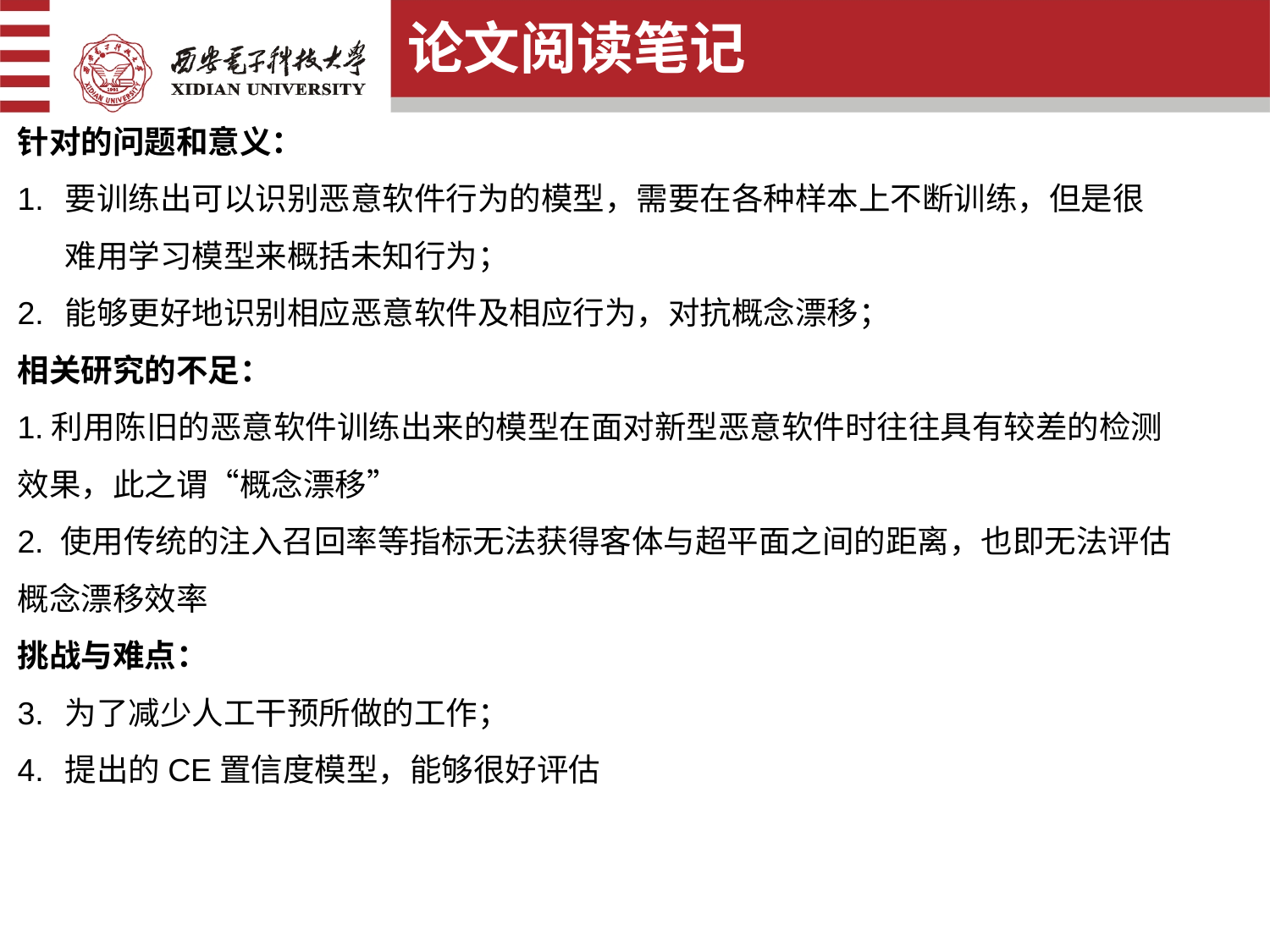

论文阅读笔记
针对的问题和意义：
要训练出可以识别恶意软件行为的模型，需要在各种样本上不断训练，但是很难用学习模型来概括未知行为；
能够更好地识别相应恶意软件及相应行为，对抗概念漂移；
相关研究的不足：
1.利用陈旧的恶意软件训练出来的模型在面对新型恶意软件时往往具有较差的检测效果，此之谓“概念漂移”
2. 使用传统的注入召回率等指标无法获得客体与超平面之间的距离，也即无法评估概念漂移效率
挑战与难点：
为了减少人工干预所做的工作；
提出的CE置信度模型，能够很好评估